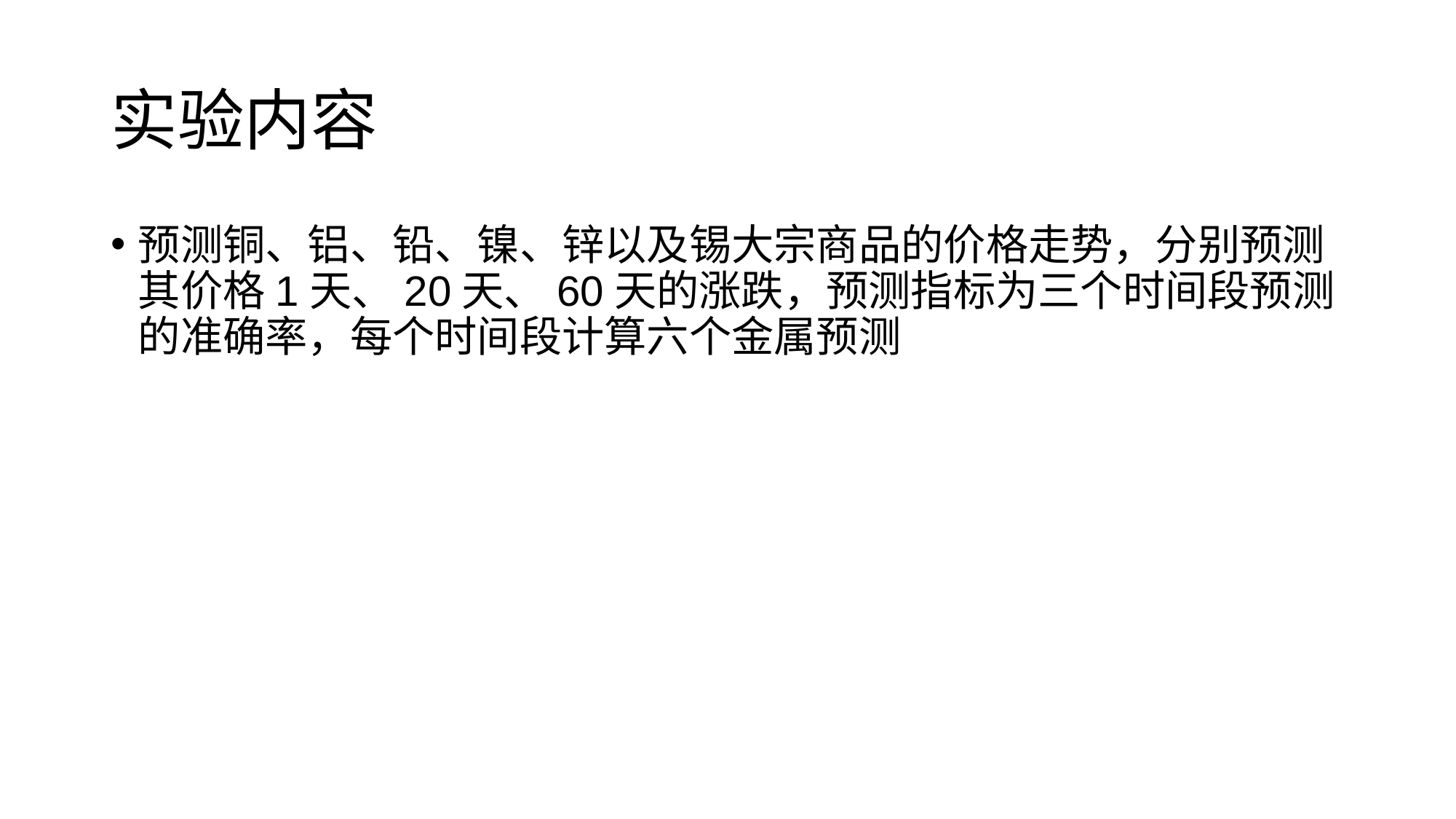

# 实验内容
预测铜、铝、铅、镍、锌以及锡大宗商品的价格走势，分别预测其价格1天、20天、60天的涨跌，预测指标为三个时间段预测的准确率，每个时间段计算六个金属预测